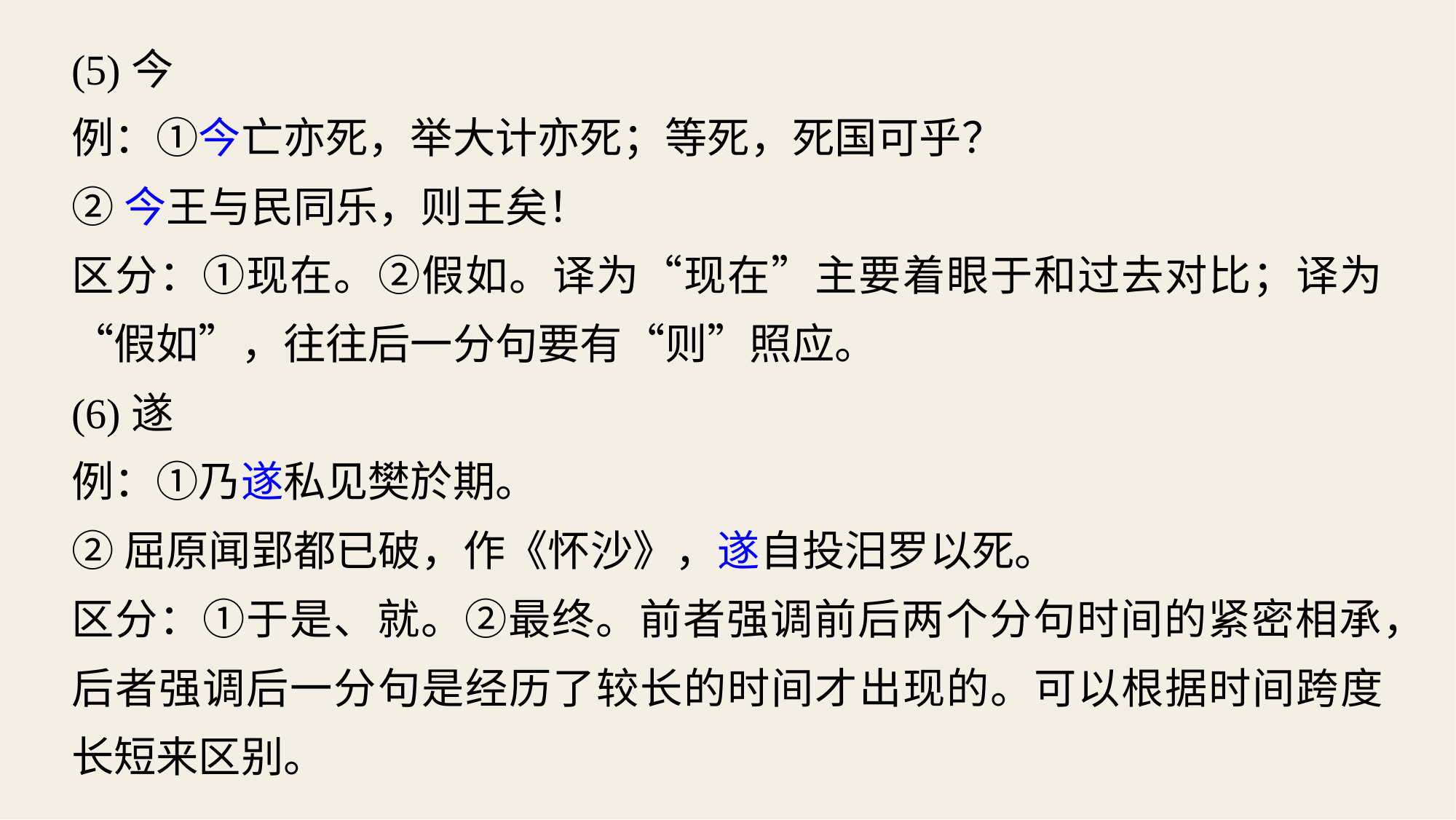

(5)今
例：①今亡亦死，举大计亦死；等死，死国可乎？
②今王与民同乐，则王矣！
区分：①现在。②假如。译为“现在”主要着眼于和过去对比；译为“假如”，往往后一分句要有“则”照应。
(6)遂
例：①乃遂私见樊於期。
②屈原闻郢都已破，作《怀沙》，遂自投汨罗以死。
区分：①于是、就。②最终。前者强调前后两个分句时间的紧密相承，后者强调后一分句是经历了较长的时间才出现的。可以根据时间跨度长短来区别。